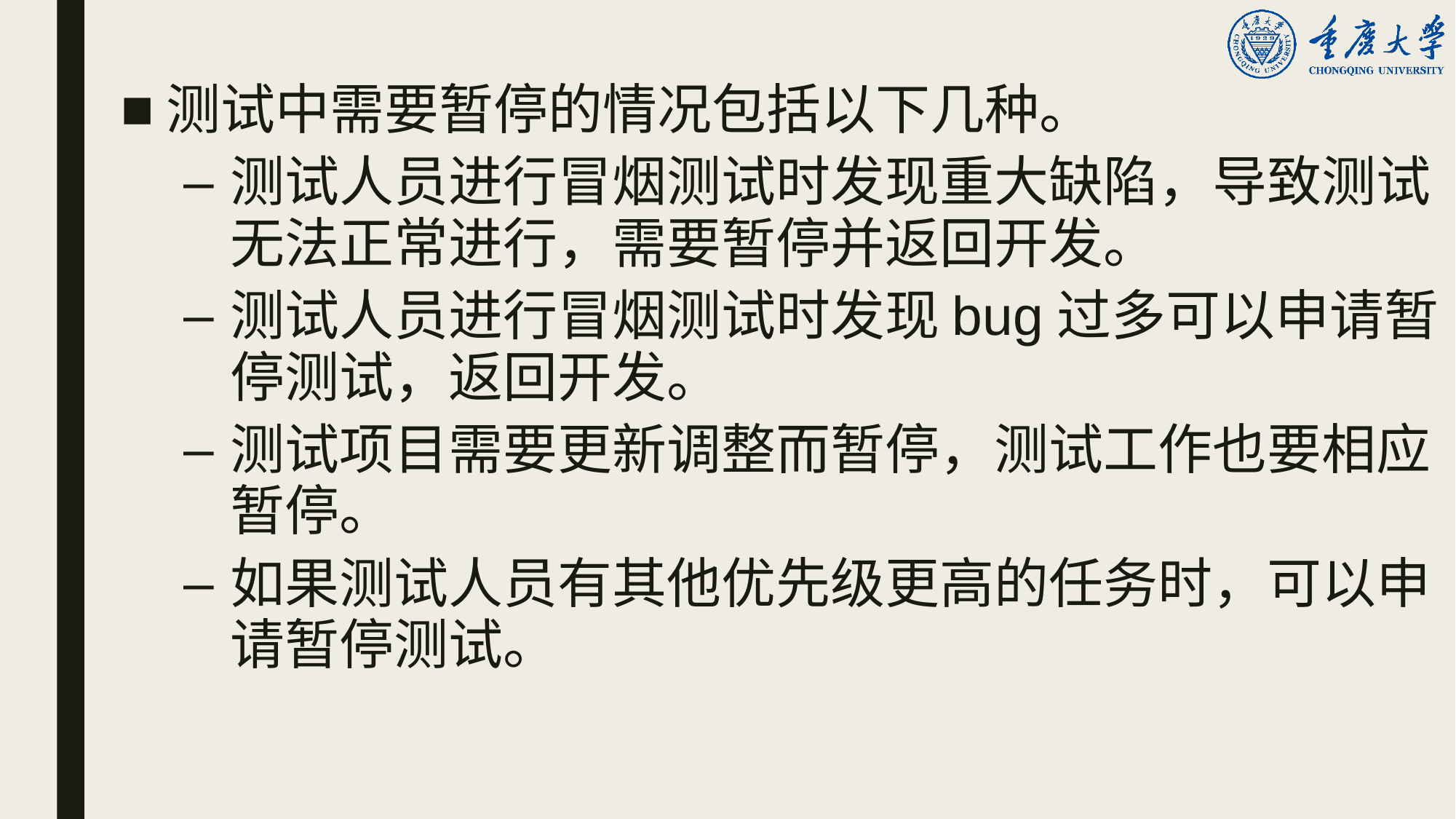

测试中需要暂停的情况包括以下几种。
测试人员进行冒烟测试时发现重大缺陷，导致测试无法正常进行，需要暂停并返回开发。
测试人员进行冒烟测试时发现bug过多可以申请暂停测试，返回开发。
测试项目需要更新调整而暂停，测试工作也要相应暂停。
如果测试人员有其他优先级更高的任务时，可以申请暂停测试。